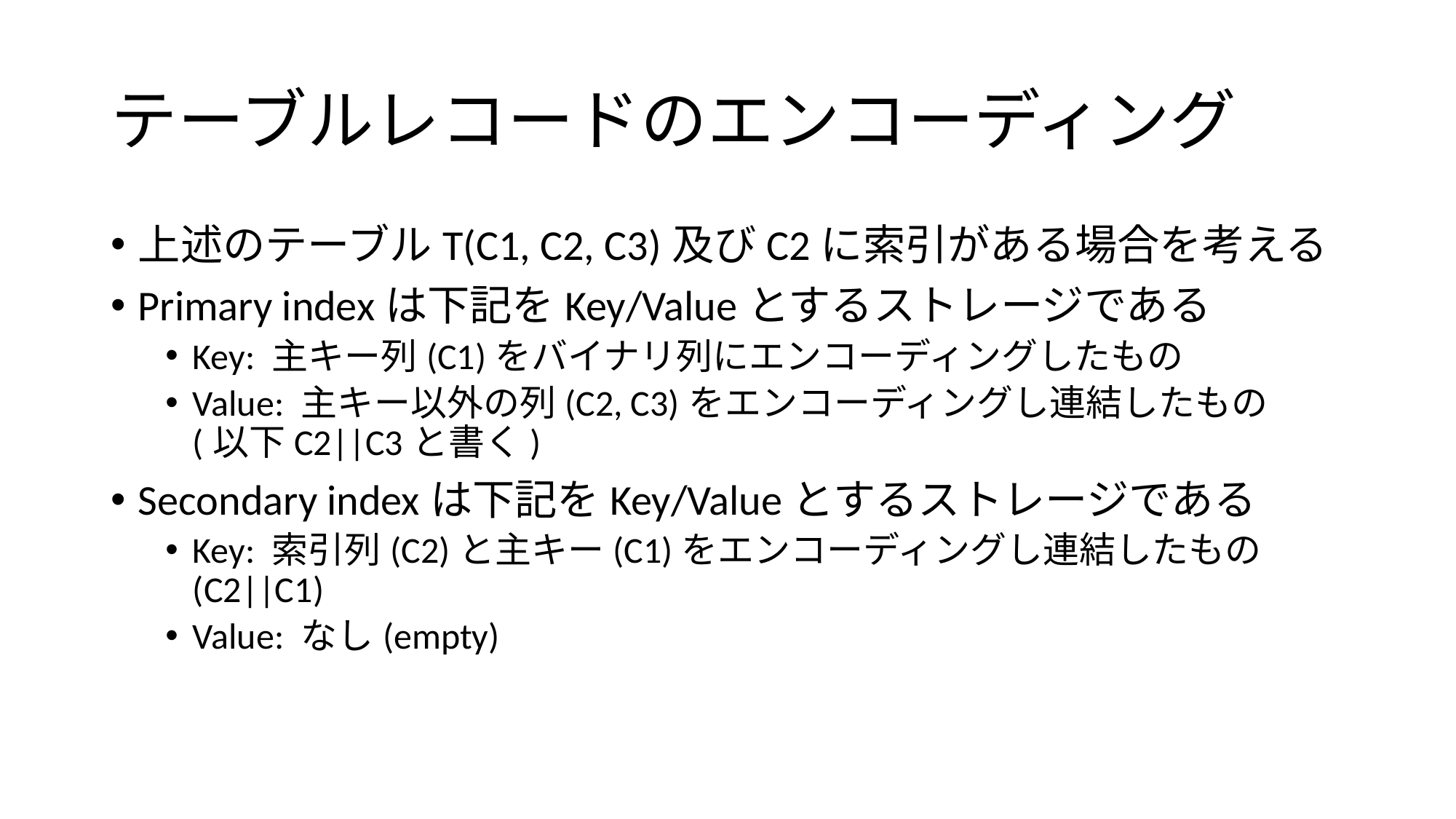

# テーブルレコードのエンコーディング
上述のテーブルT(C1, C2, C3)及びC2に索引がある場合を考える
Primary indexは下記をKey/Valueとするストレージである
Key: 主キー列(C1)をバイナリ列にエンコーディングしたもの
Value: 主キー以外の列(C2, C3)をエンコーディングし連結したもの
(以下C2||C3と書く)
Secondary indexは下記をKey/Valueとするストレージである
Key: 索引列(C2)と主キー(C1)をエンコーディングし連結したもの(C2||C1)
Value: なし(empty)